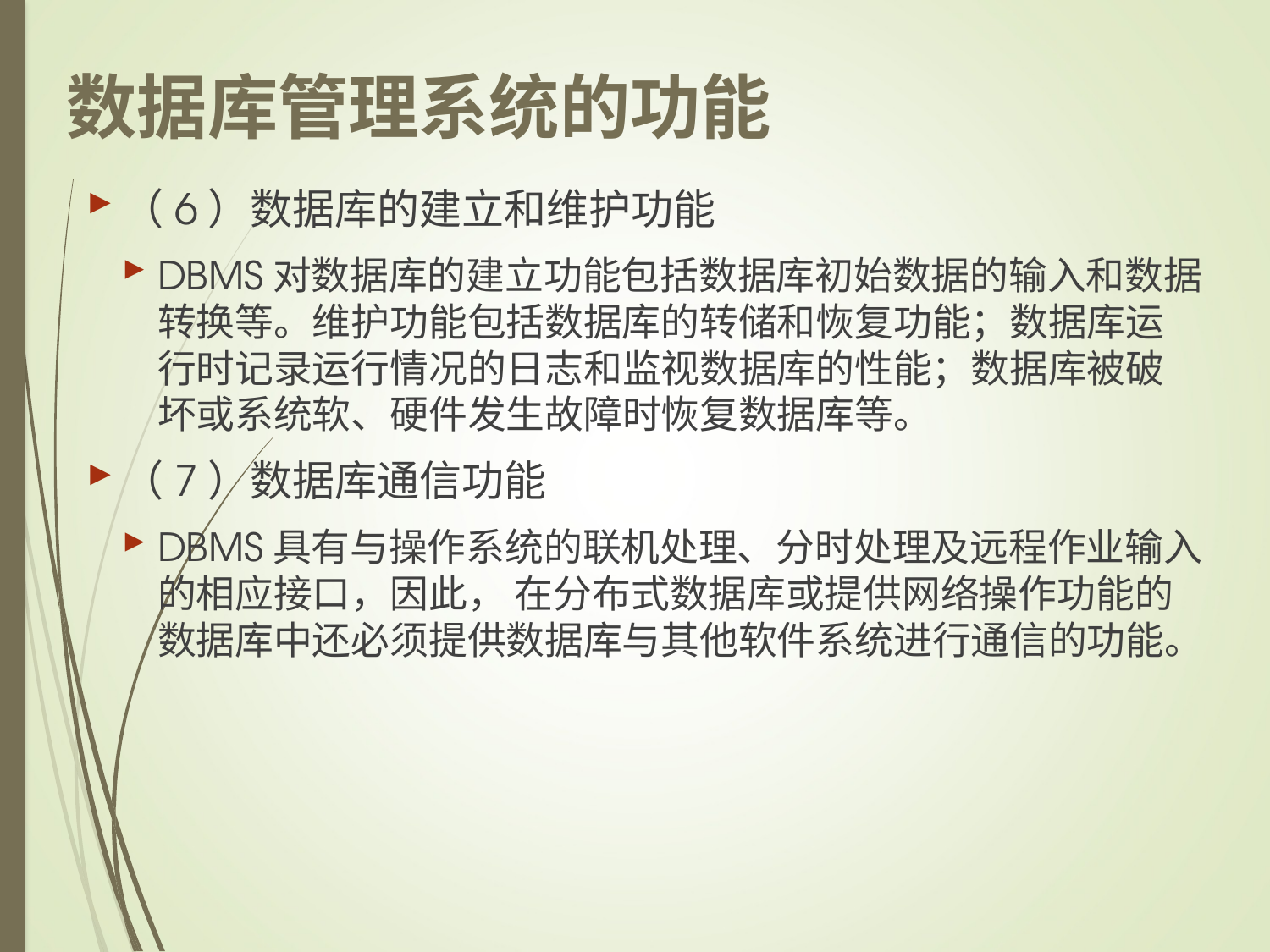

数据库管理系统的功能

（6）数据库的建立和维护功能
DBMS对数据库的建立功能包括数据库初始数据的输入和数据转换等。维护功能包括数据库的转储和恢复功能；数据库运行时记录运行情况的日志和监视数据库的性能；数据库被破坏或系统软、硬件发生故障时恢复数据库等。
（7）数据库通信功能
DBMS具有与操作系统的联机处理、分时处理及远程作业输入的相应接口，因此， 在分布式数据库或提供网络操作功能的数据库中还必须提供数据库与其他软件系统进行通信的功能。